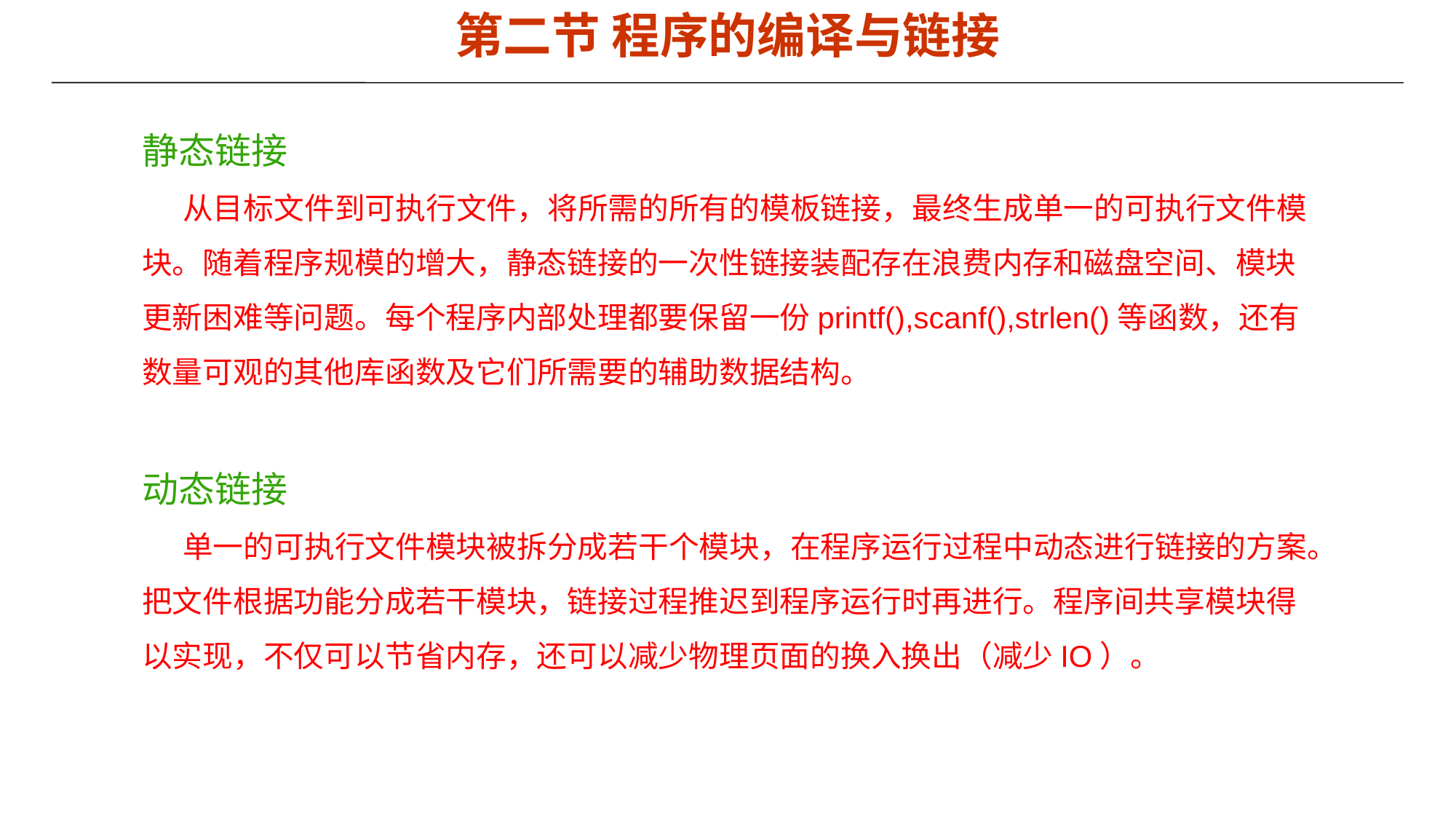

第二节 程序的编译与链接

静态链接
     从目标文件到可执行文件，将所需的所有的模板链接，最终生成单一的可执行文件模块。随着程序规模的增大，静态链接的一次性链接装配存在浪费内存和磁盘空间、模块更新困难等问题。每个程序内部处理都要保留一份printf(),scanf(),strlen()等函数，还有数量可观的其他库函数及它们所需要的辅助数据结构。

动态链接
     单一的可执行文件模块被拆分成若干个模块，在程序运行过程中动态进行链接的方案。
把文件根据功能分成若干模块，链接过程推迟到程序运行时再进行。程序间共享模块得以实现，不仅可以节省内存，还可以减少物理页面的换入换出（减少IO）。